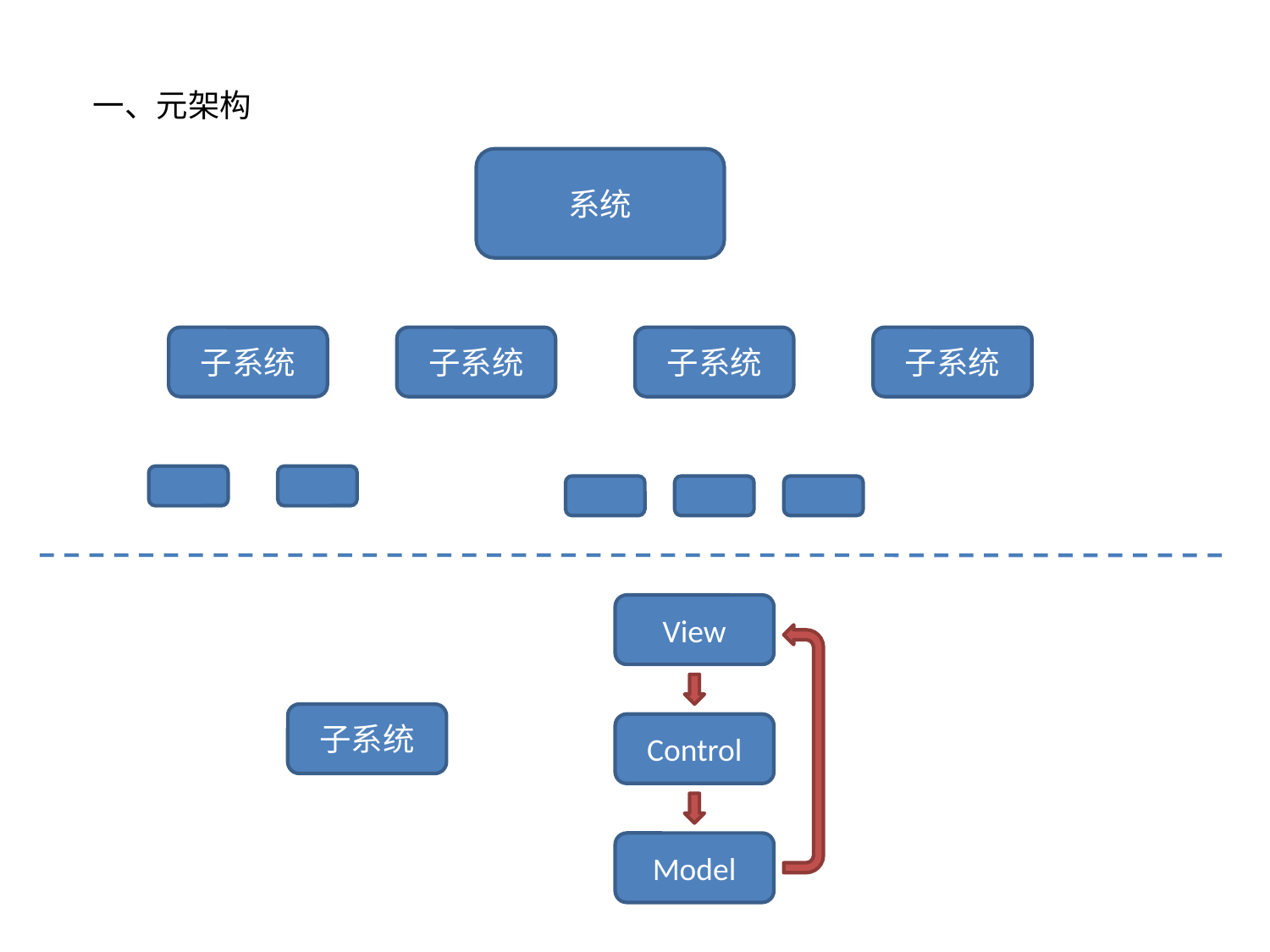

一、元架构
系统
子系统
子系统
子系统
子系统

View

子系统
Control

Model